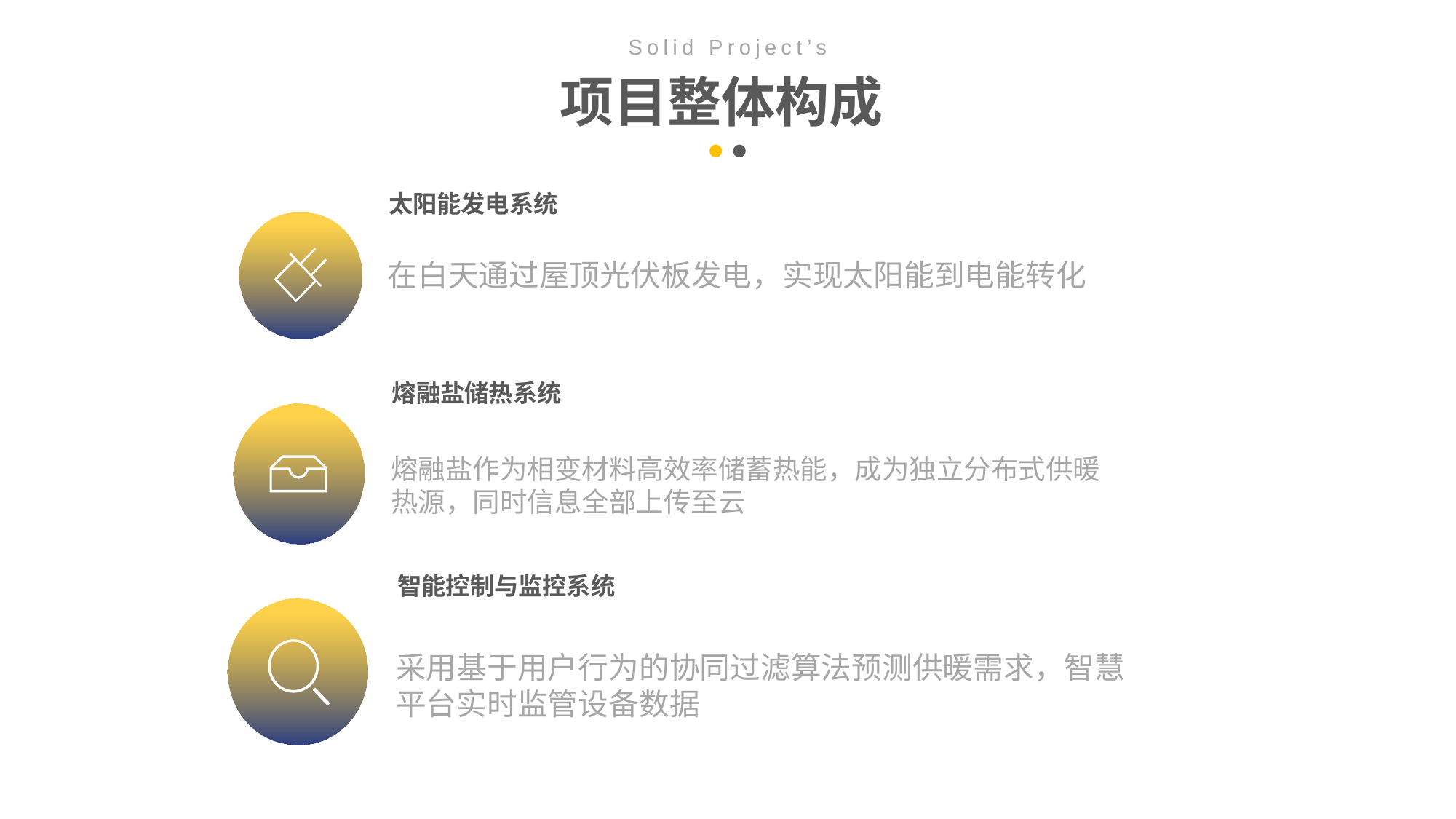

Solid Project’s
项目整体构成
太阳能发电系统

在白天通过屋顶光伏板发电，实现太阳能到电能转化
熔融盐储热系统

熔融盐作为相变材料高效率储蓄热能，成为独立分布式供暖热源，同时信息全部上传至云
智能控制与监控系统

采用基于用户行为的协同过滤算法预测供暖需求，智慧平台实时监管设备数据